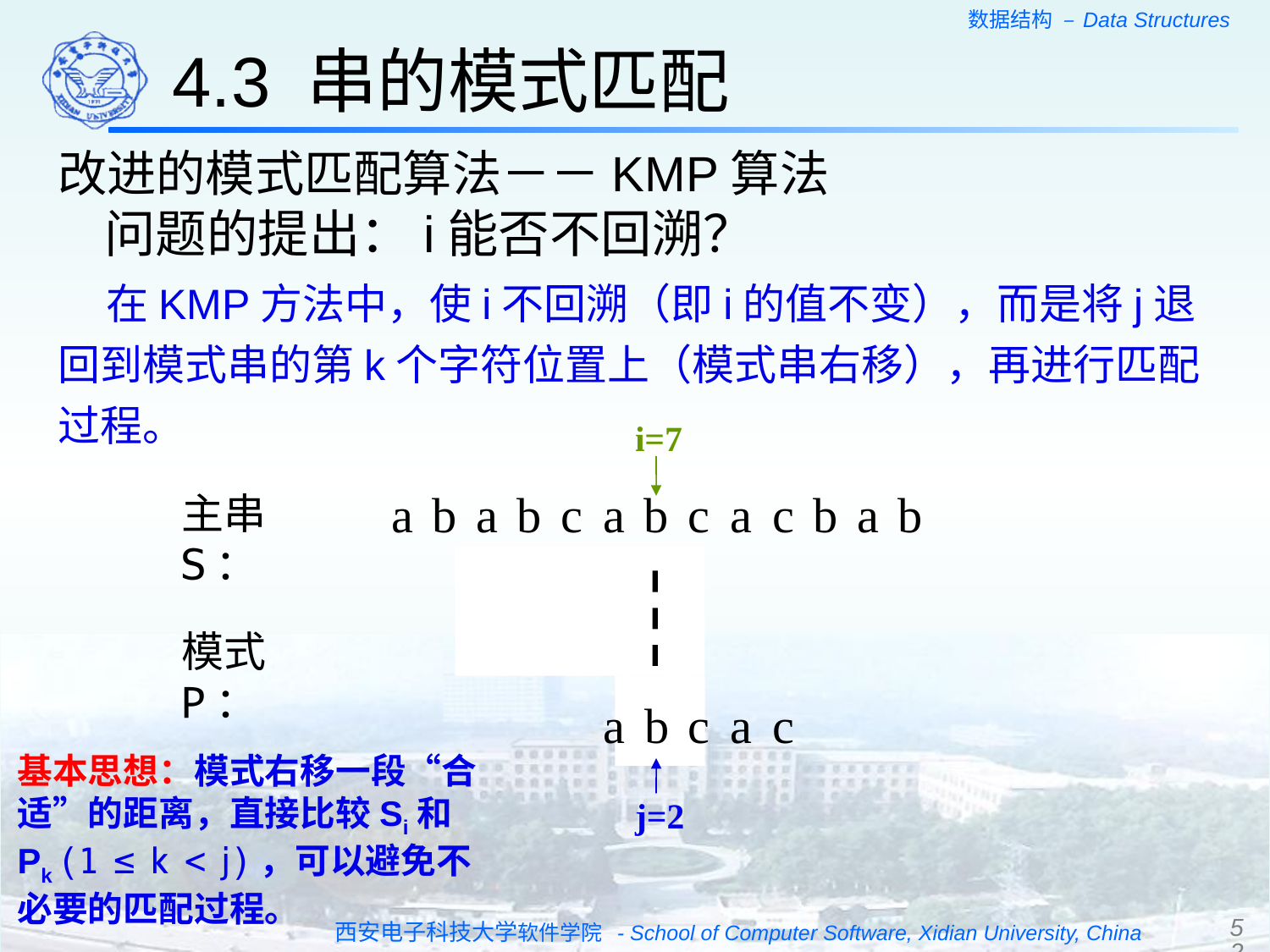

4.3 串的模式匹配
改进的模式匹配算法－－KMP算法
   问题的提出：i能否不回溯？
    在KMP方法中，使i不回溯（即i的值不变），而是将j退回到模式串的第k个字符位置上（模式串右移），再进行匹配过程。
i=7

主串S：
a
b
a
b
c
a
b
c
a
c
b
a
b

模式P：
a
b
c
a
c

j=5

a
b
c
a
c
基本思想：模式右移一段“合适”的距离，直接比较Si和Pk (1 ≤ k < j)，可以避免不必要的匹配过程。

j=2
52